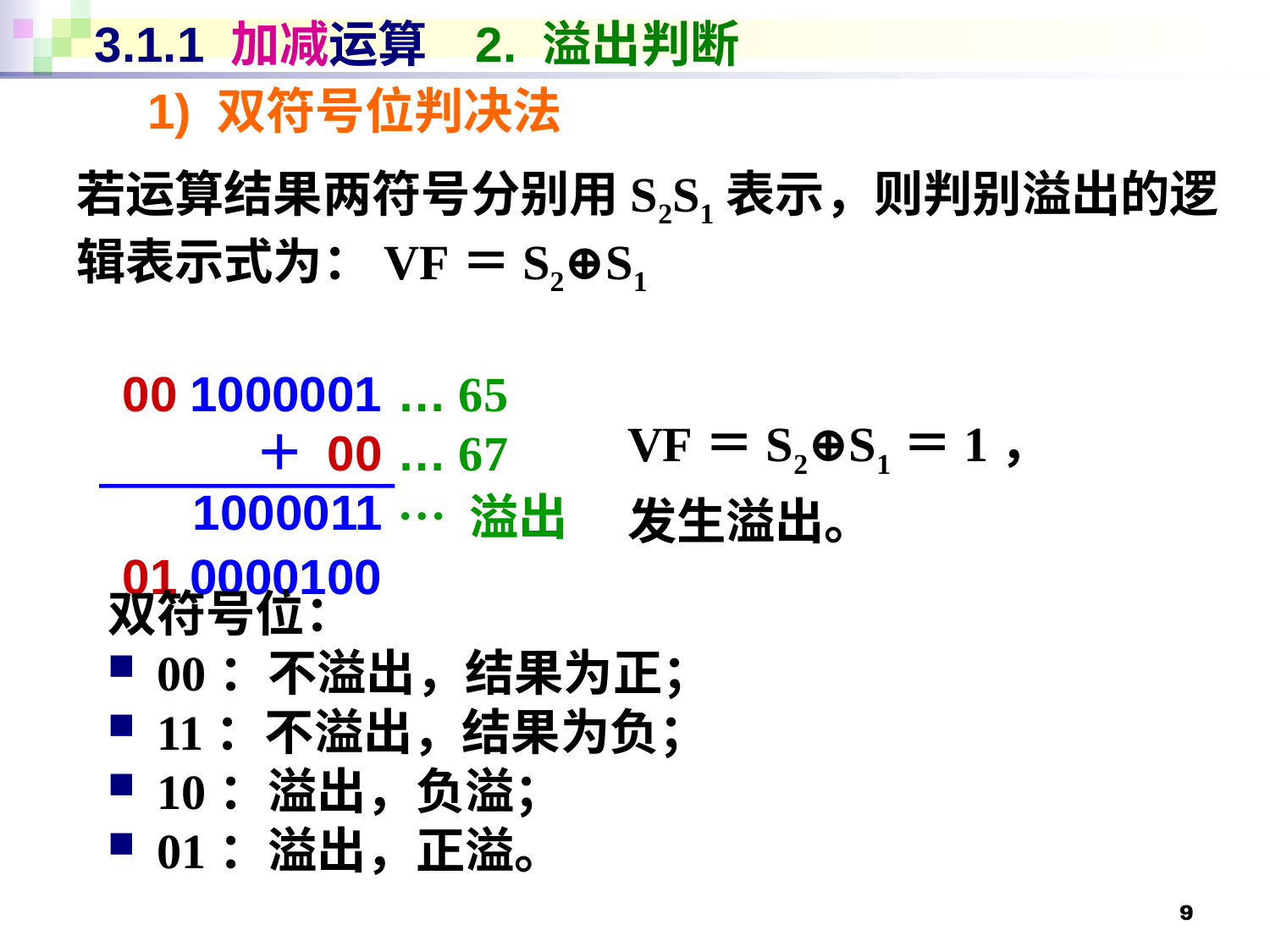

# 3.1.1 加减运算	2. 溢出判断
1) 双符号位判决法
若运算结果两符号分别用S2S1表示，则判别溢出的逻辑表示式为：VF＝S2⊕S1
00 1000001
＋ 00 1000011
01 0000100
… 65
… 67
… 溢出
VF＝S2⊕S1＝1，
发生溢出。

双符号位：
00：不溢出，结果为正；
11：不溢出，结果为负；
10：溢出，负溢；
01：溢出，正溢。
9